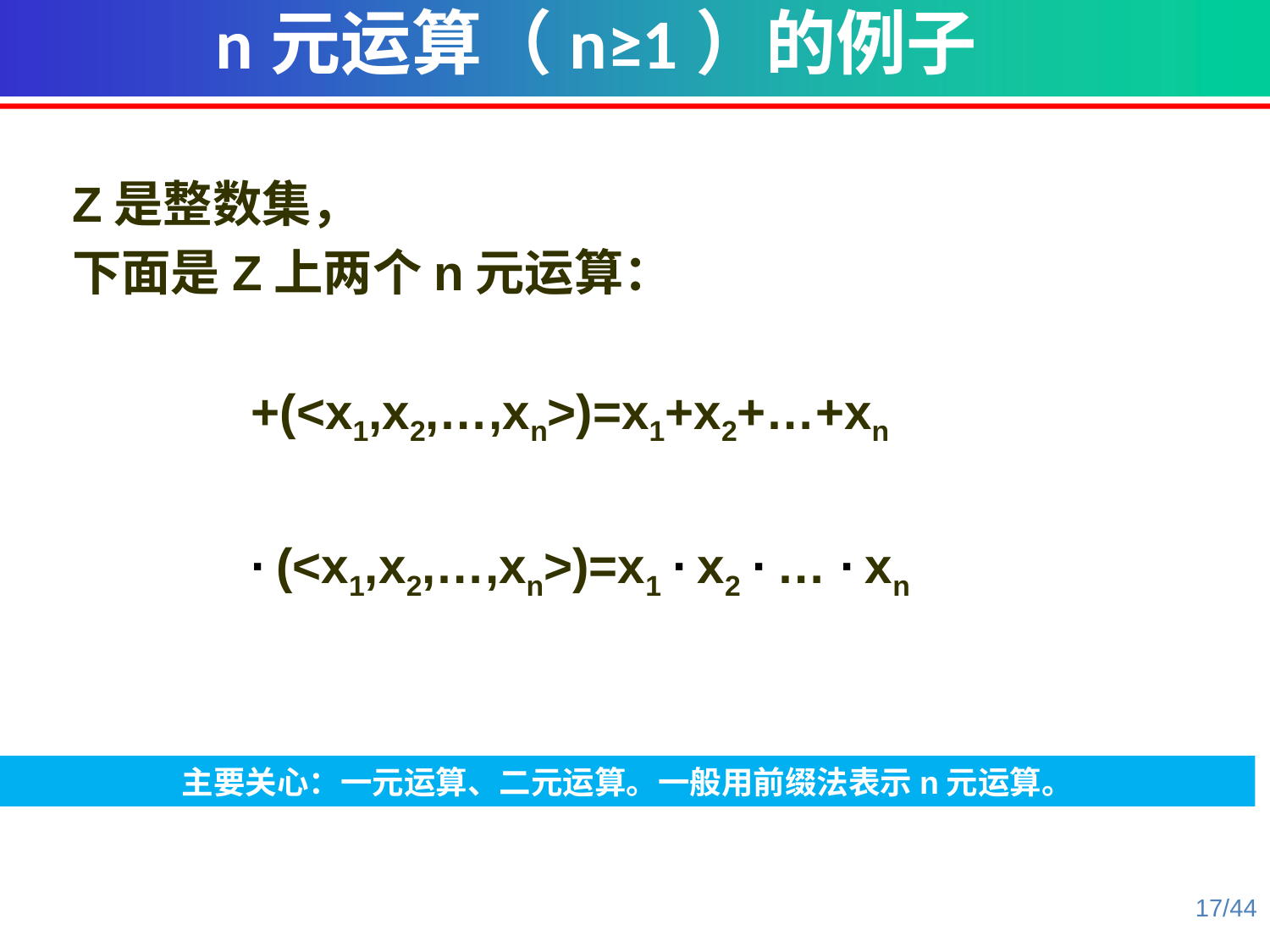

n元运算（n≥1）的例子
Z是整数集，
下面是Z上两个n元运算：

             +(<x1,x2,…,xn>)=x1+x2+…+xn

             ∙ (<x1,x2,…,xn>)=x1 ∙ x2 ∙ … ∙ xn

主要关心：一元运算、二元运算。一般用前缀法表示n元运算。
17/44